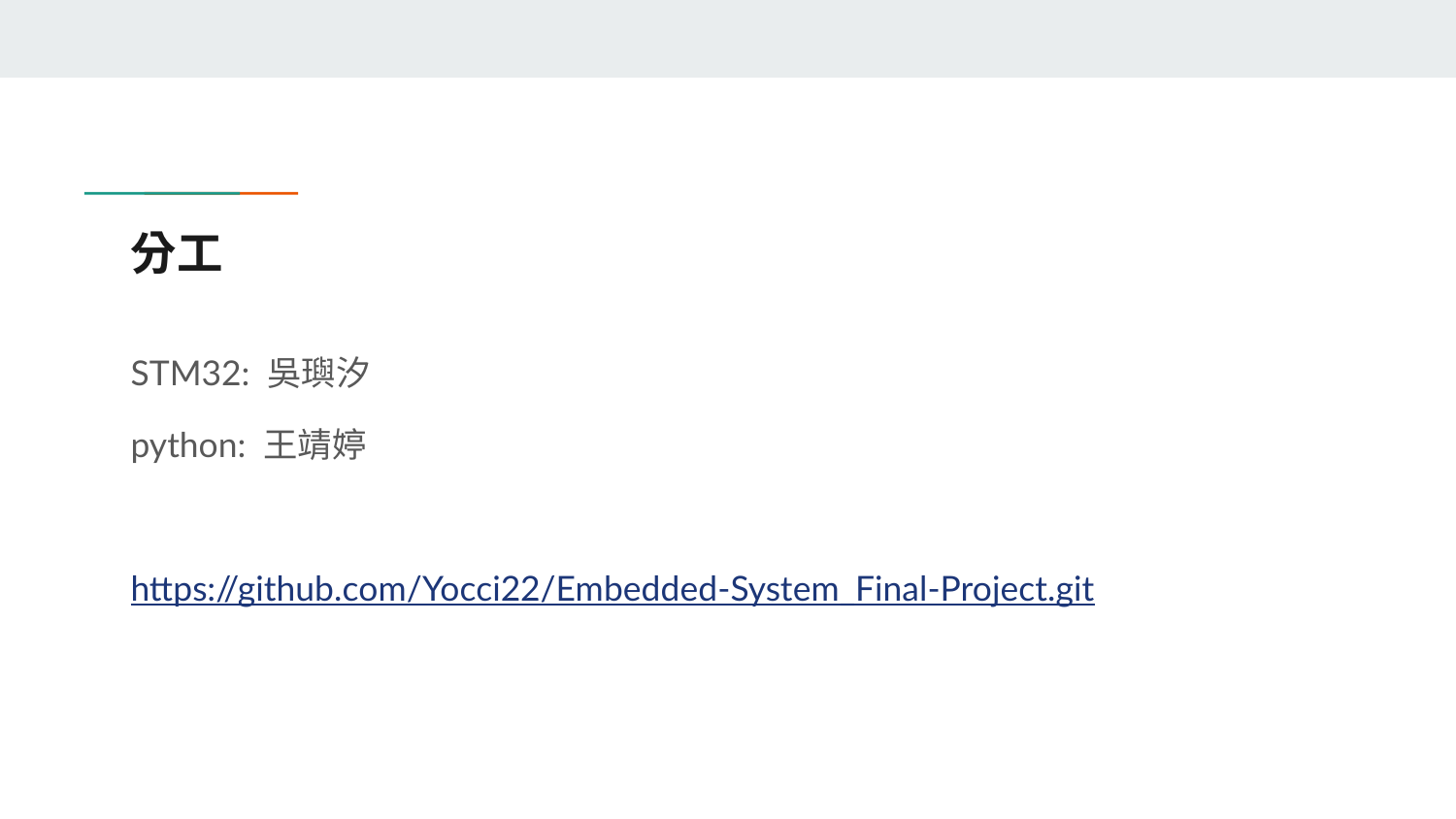

# 分工
STM32: 吳璵汐
python: 王靖婷

https://github.com/Yocci22/Embedded-System_Final-Project.git